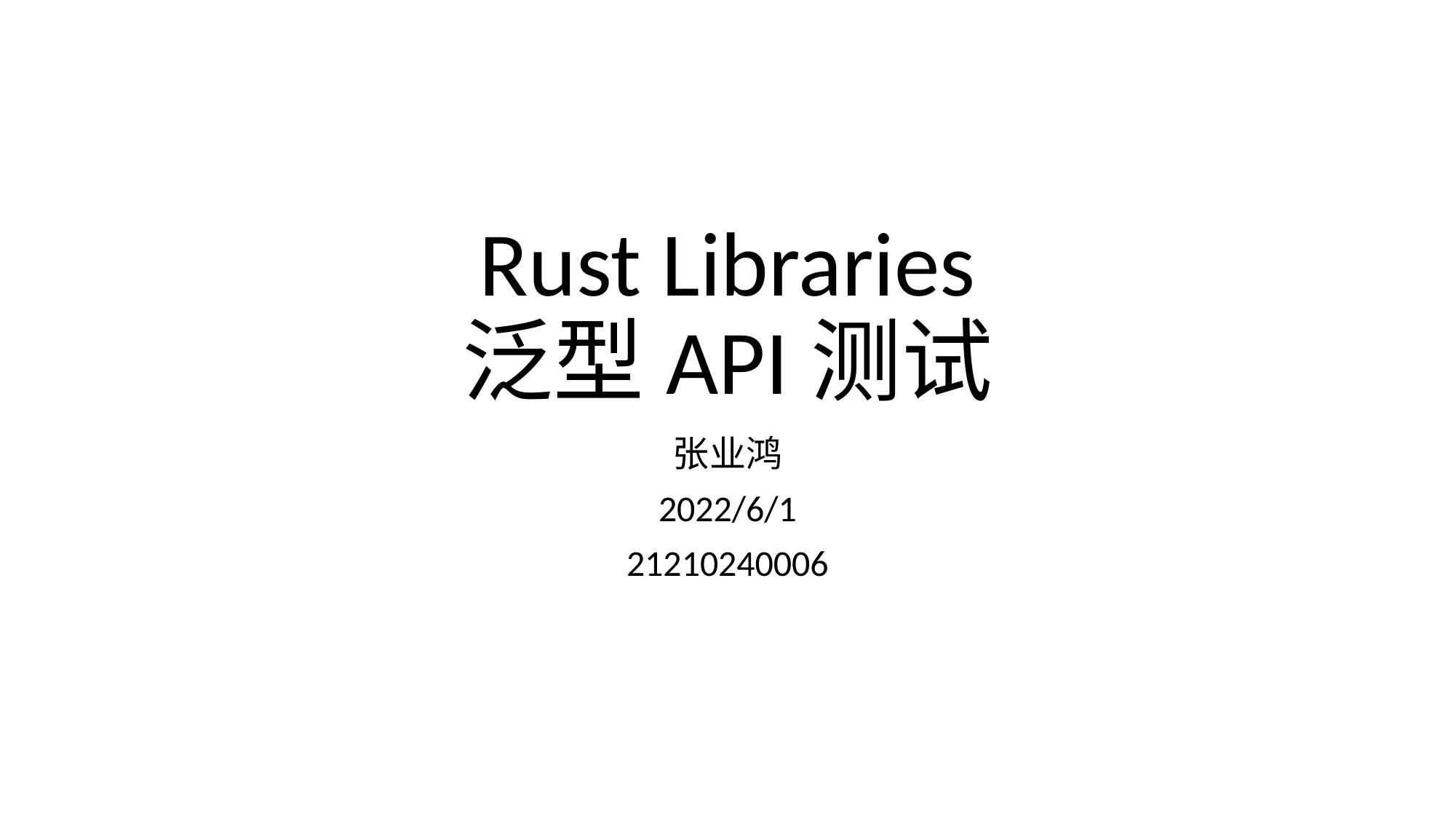

# Rust Libraries 泛型API测试
张业鸿
2022/6/1
21210240006